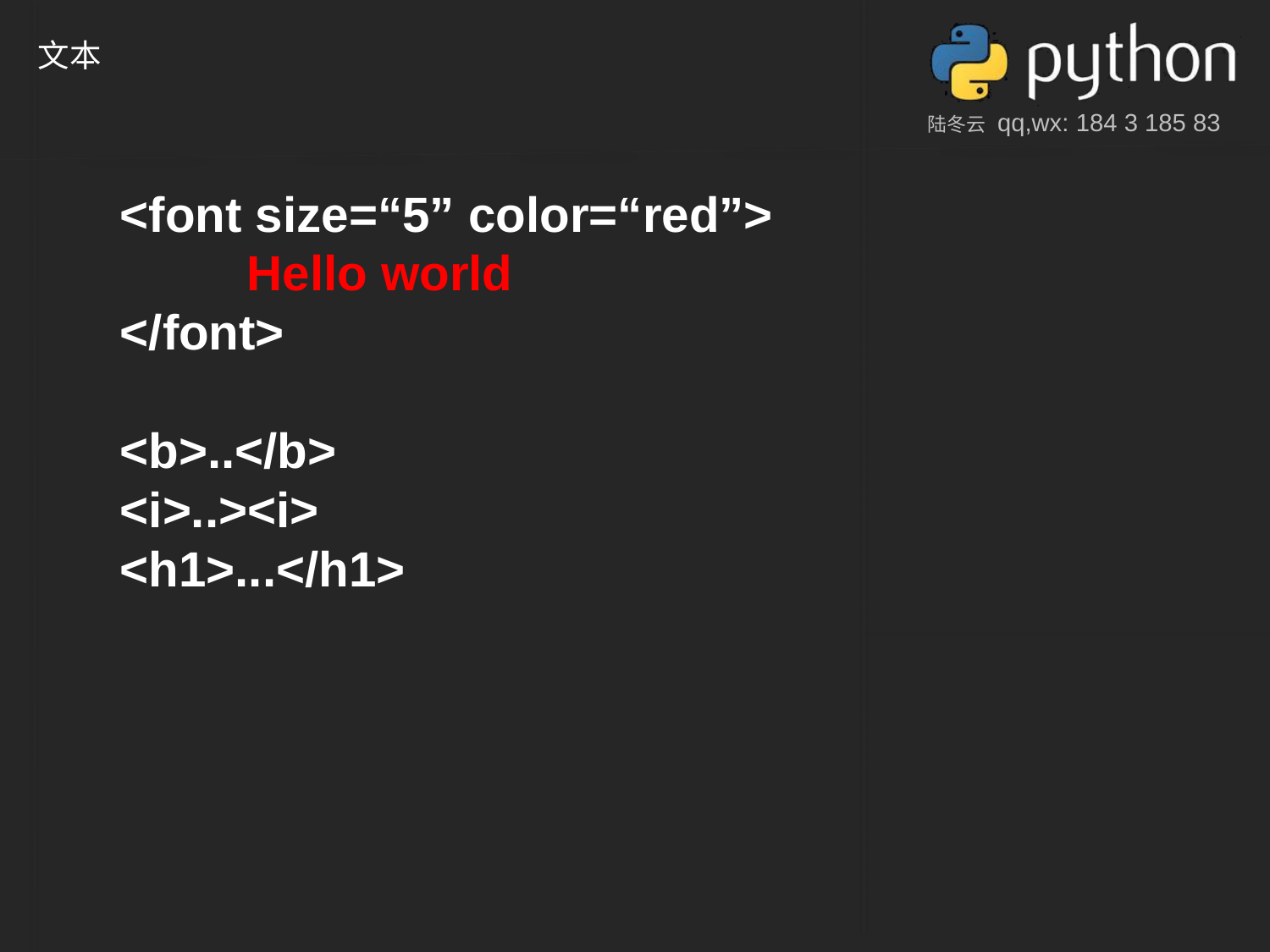

文本
<font size=“5” color=“red”>
	Hello world
</font>

<b>..</b>
<i>..><i>
<h1>...</h1>